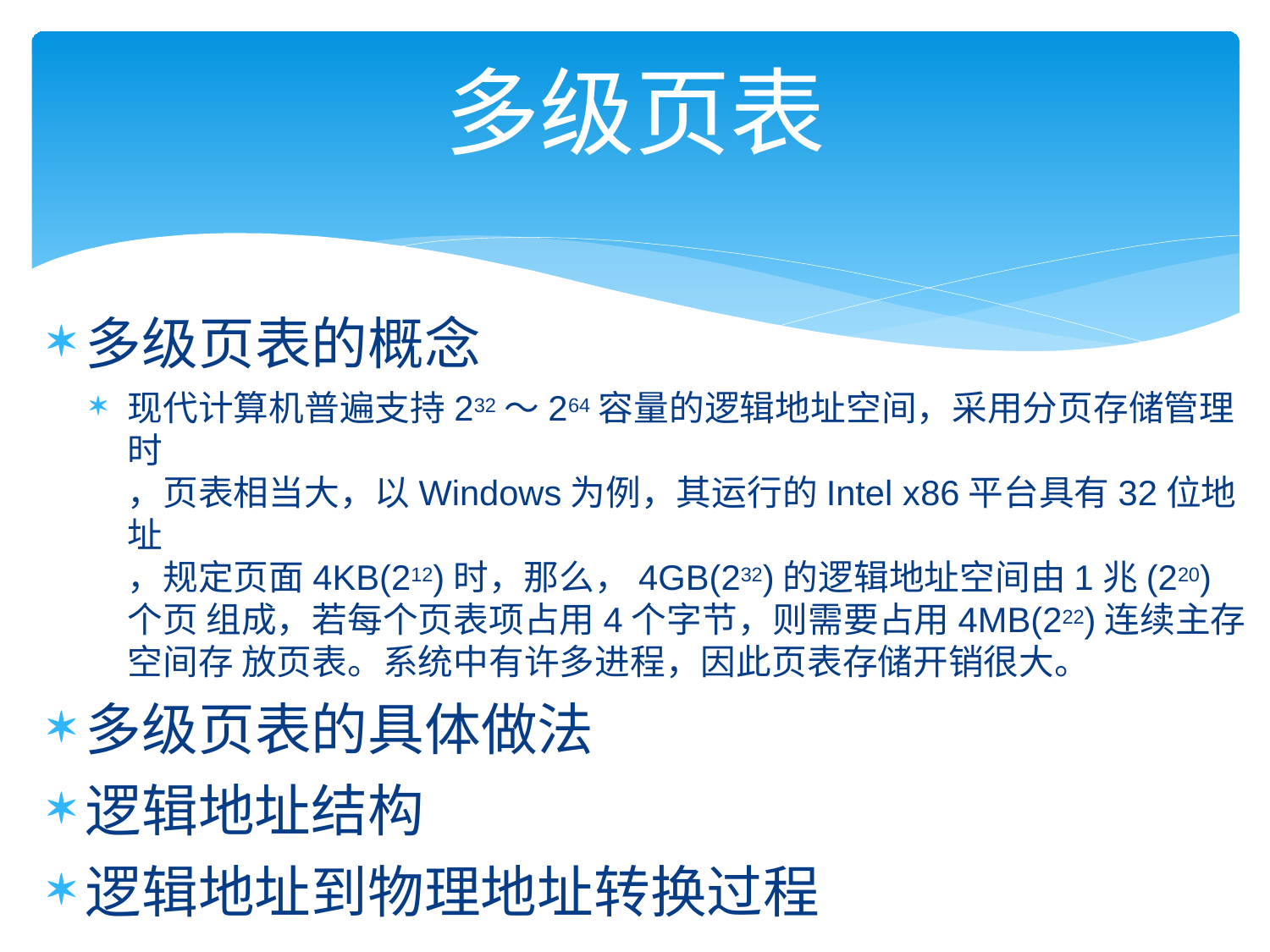

# 多级页表
多级页表的概念
现代计算机普遍支持232～264容量的逻辑地址空间，采用分页存储管理时
，页表相当大，以Windows为例，其运行的Intel x86平台具有32位地址
，规定页面4KB(212)时，那么，4GB(232)的逻辑地址空间由1兆(220)个页 组成，若每个页表项占用4个字节，则需要占用4MB(222)连续主存空间存 放页表。系统中有许多进程，因此页表存储开销很大。
多级页表的具体做法
逻辑地址结构
逻辑地址到物理地址转换过程